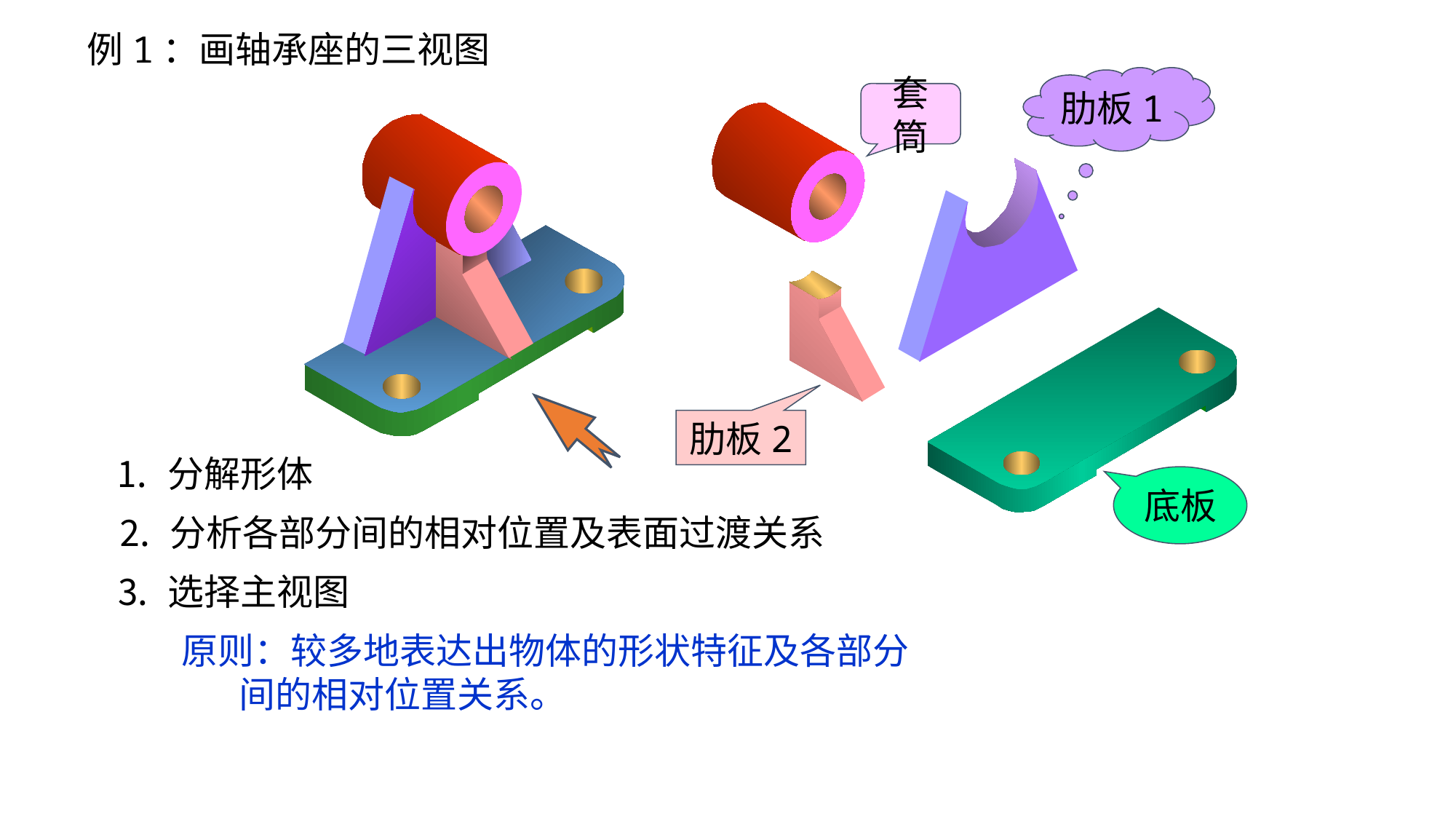

例1：画轴承座的三视图
肋板1
套筒

肋板2
⒈ 分解形体
底板
⒉ 分析各部分间的相对位置及表面过渡关系
⒊ 选择主视图
原则：较多地表达出物体的形状特征及各部分
      间的相对位置关系。